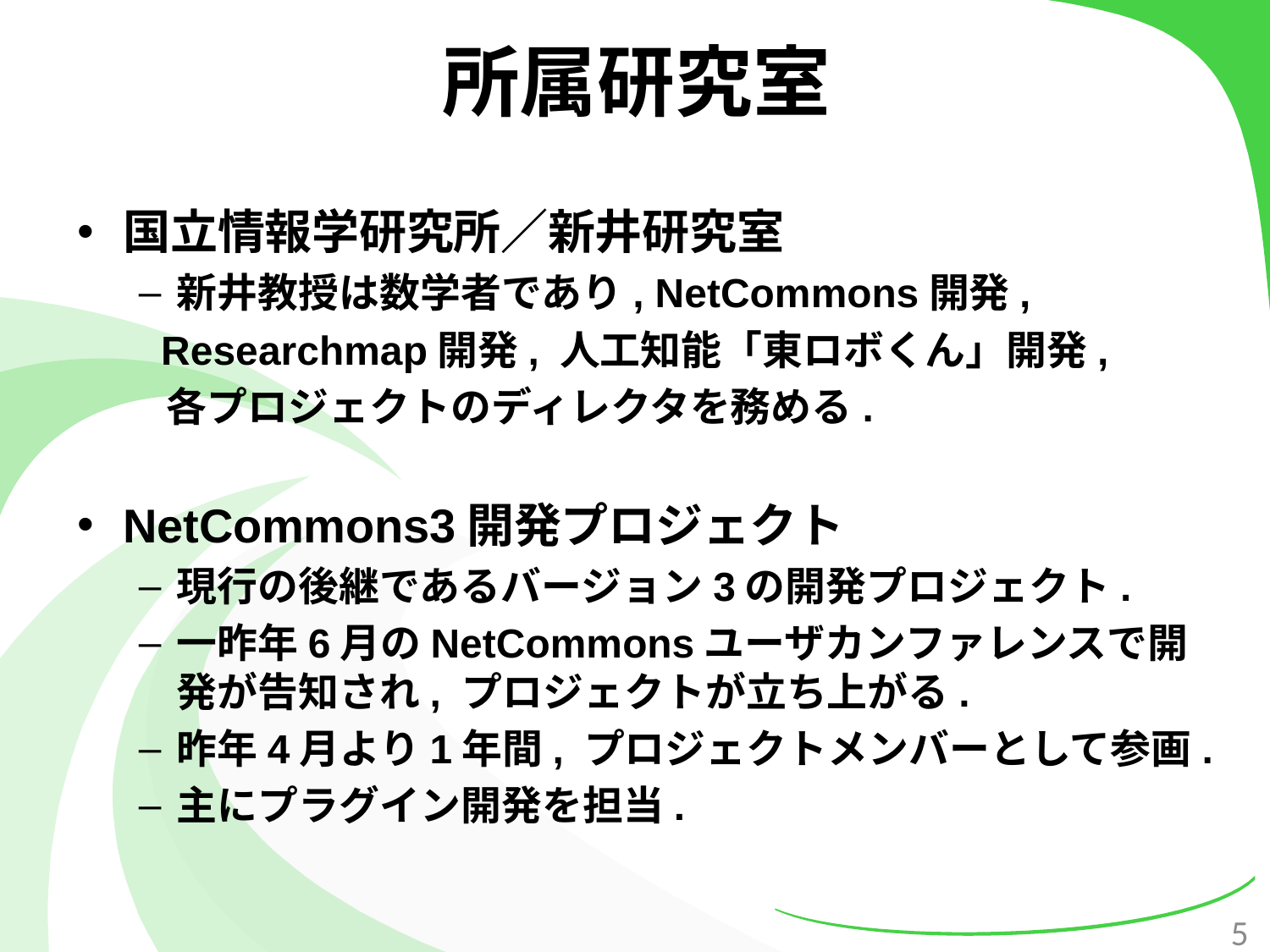

# 所属研究室
国立情報学研究所／新井研究室
新井教授は数学者であり, NetCommons開発,
  Researchmap開発, 人工知能「東ロボくん」開発,
  各プロジェクトのディレクタを務める.

NetCommons3開発プロジェクト
現行の後継であるバージョン3の開発プロジェクト.
一昨年6月のNetCommonsユーザカンファレンスで開発が告知され, プロジェクトが立ち上がる.
昨年4月より1年間, プロジェクトメンバーとして参画.
主にプラグイン開発を担当.